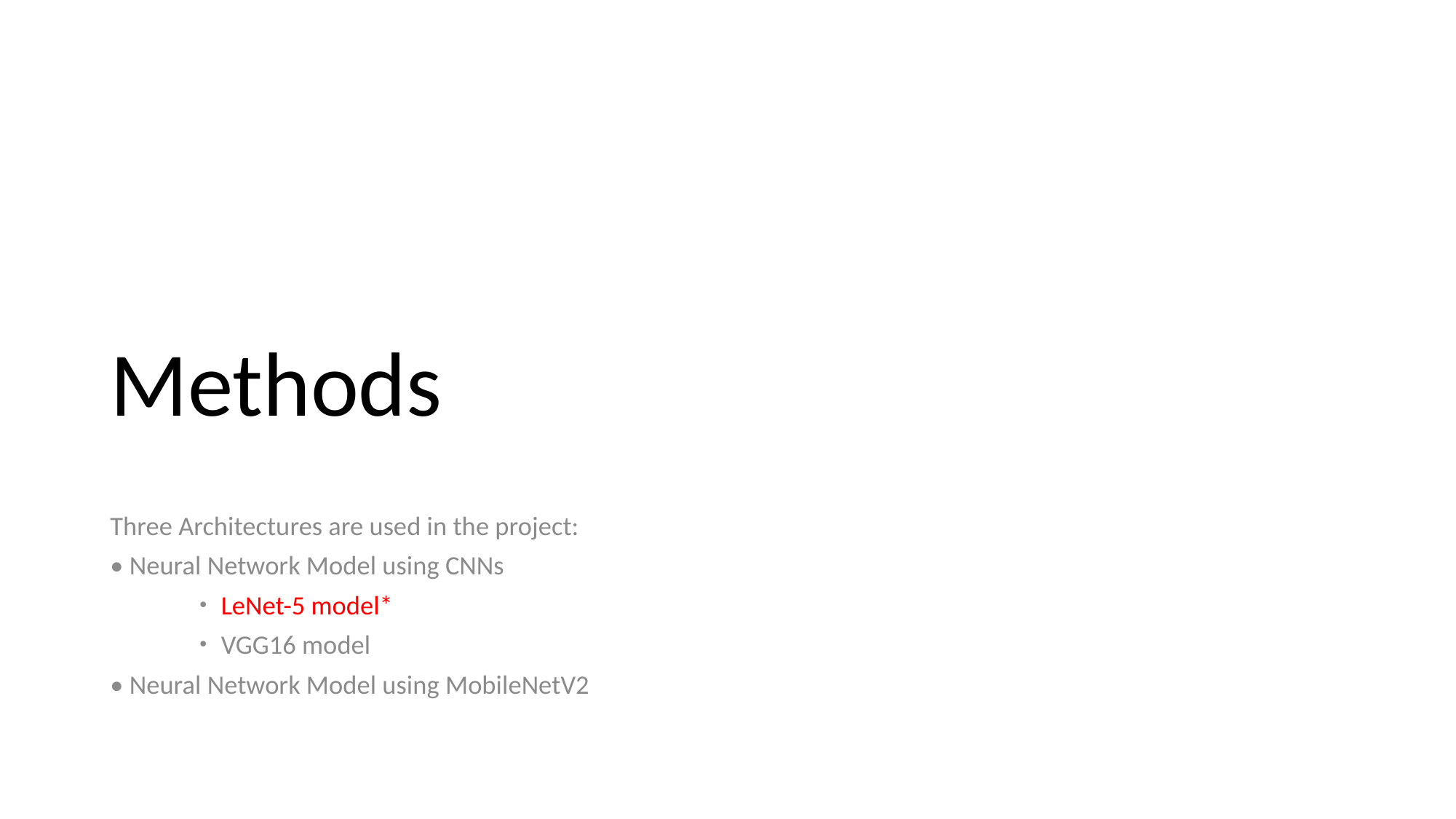

# Methods
Three Architectures are used in the project:
• Neural Network Model using CNNs
	・LeNet-5 model*
	・VGG16 model
• Neural Network Model using MobileNetV2